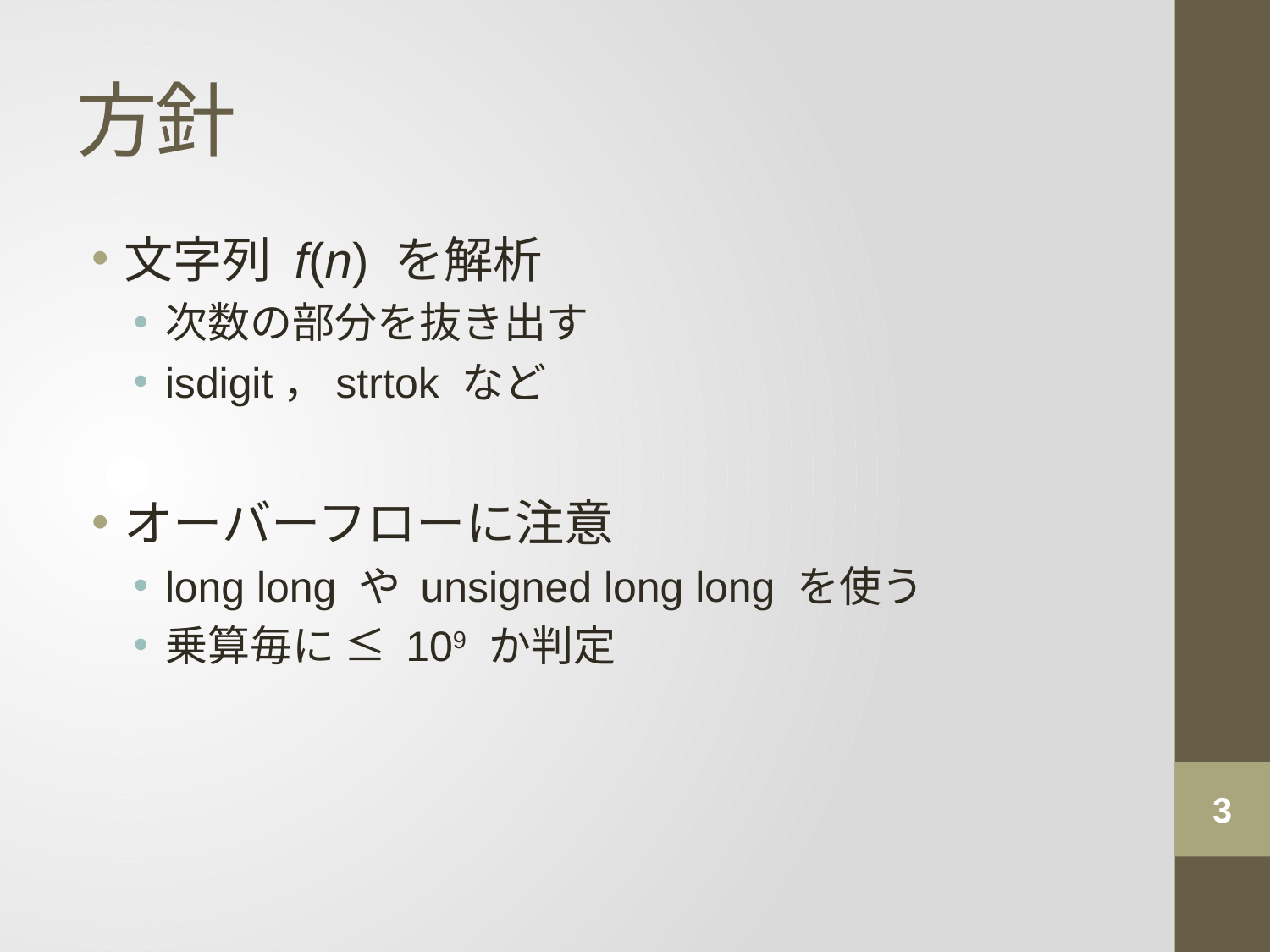

# 方針
文字列 f(n) を解析
次数の部分を抜き出す
isdigit，strtok など

オーバーフローに注意
long long や unsigned long long を使う
乗算毎に ≤ 109 か判定